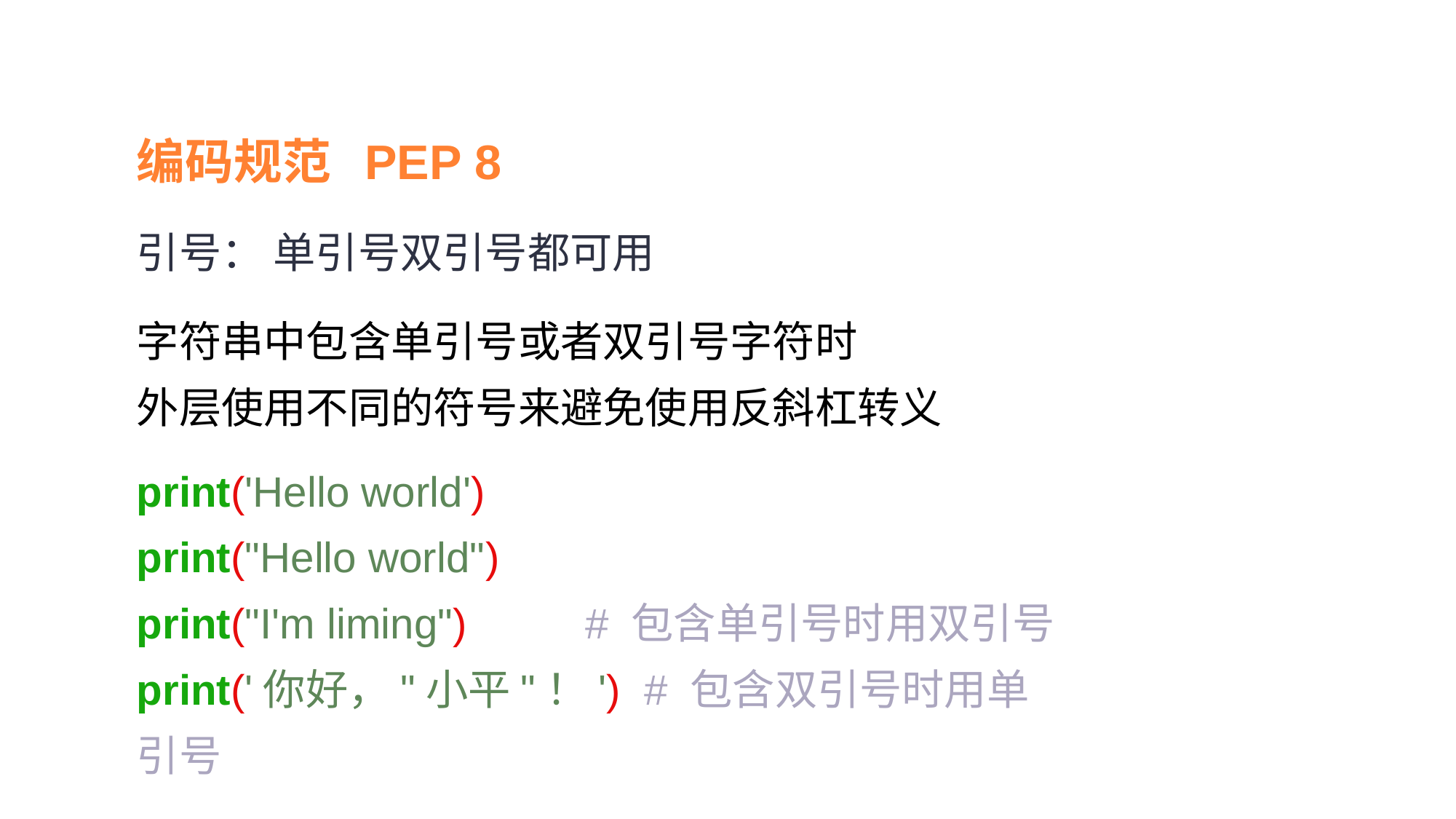

编码规范  PEP 8
引号： 单引号双引号都可用
字符串中包含单引号或者双引号字符时
外层使用不同的符号来避免使用反斜杠转义
print('Hello world')
print("Hello world")
print("I'm liming")          # 包含单引号时用双引号
print('你好，"小平"！')  # 包含双引号时用单引号